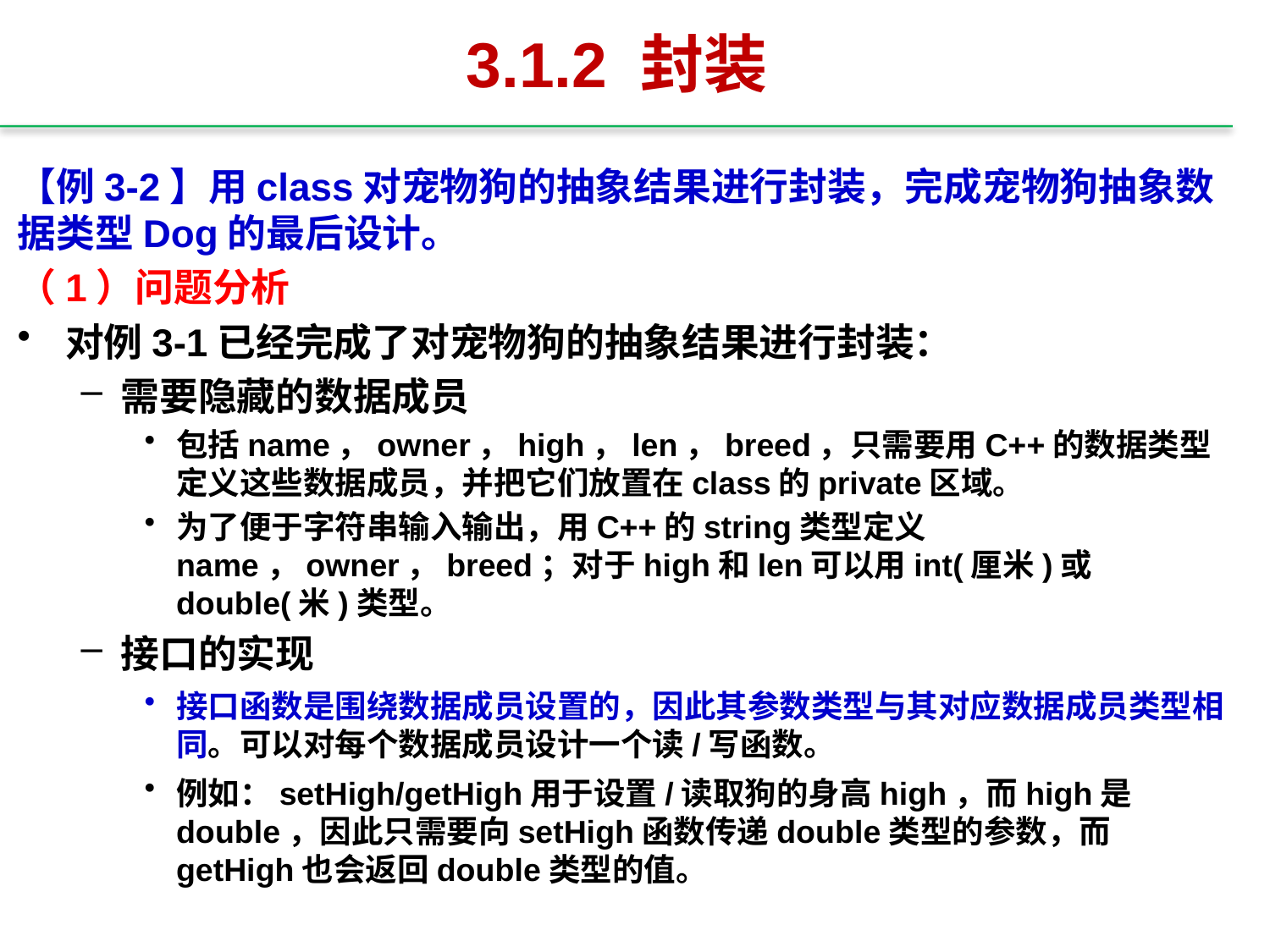

# 3.1.2 封装
【例3-2】用class对宠物狗的抽象结果进行封装，完成宠物狗抽象数据类型Dog的最后设计。
（1）问题分析
对例3-1已经完成了对宠物狗的抽象结果进行封装：
需要隐藏的数据成员
包括name，owner，high，len，breed，只需要用C++的数据类型定义这些数据成员，并把它们放置在class的private区域。
为了便于字符串输入输出，用C++的string类型定义name，owner，breed；对于high和len可以用int(厘米)或double(米)类型。
接口的实现
接口函数是围绕数据成员设置的，因此其参数类型与其对应数据成员类型相同。可以对每个数据成员设计一个读/写函数。
例如：setHigh/getHigh用于设置/读取狗的身高high，而high是double，因此只需要向setHigh函数传递double类型的参数，而getHigh也会返回double类型的值。